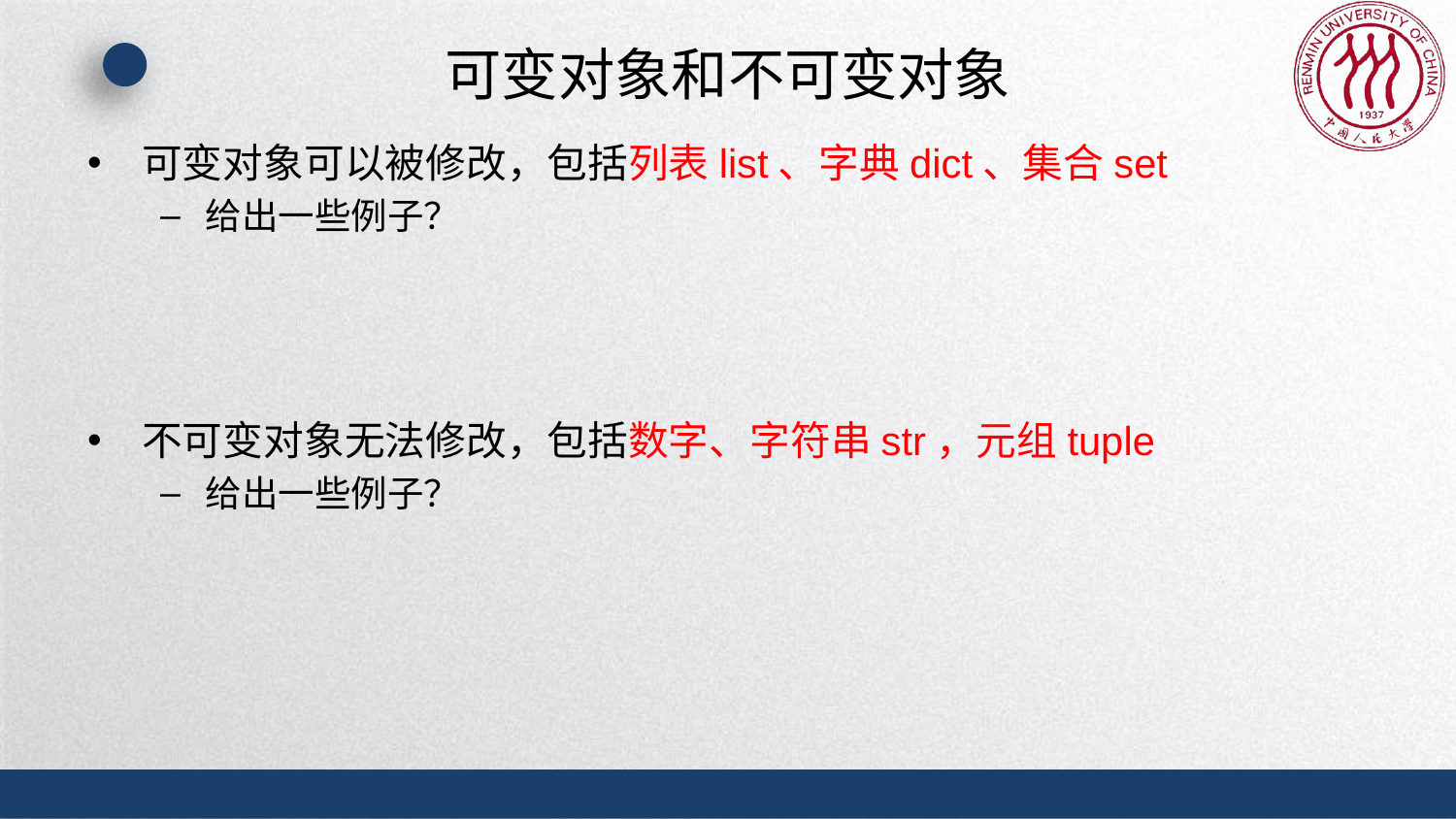

# 可变对象和不可变对象
可变对象可以被修改，包括列表list、字典dict、集合set
给出一些例子？

不可变对象无法修改，包括数字、字符串str，元组tuple
给出一些例子？